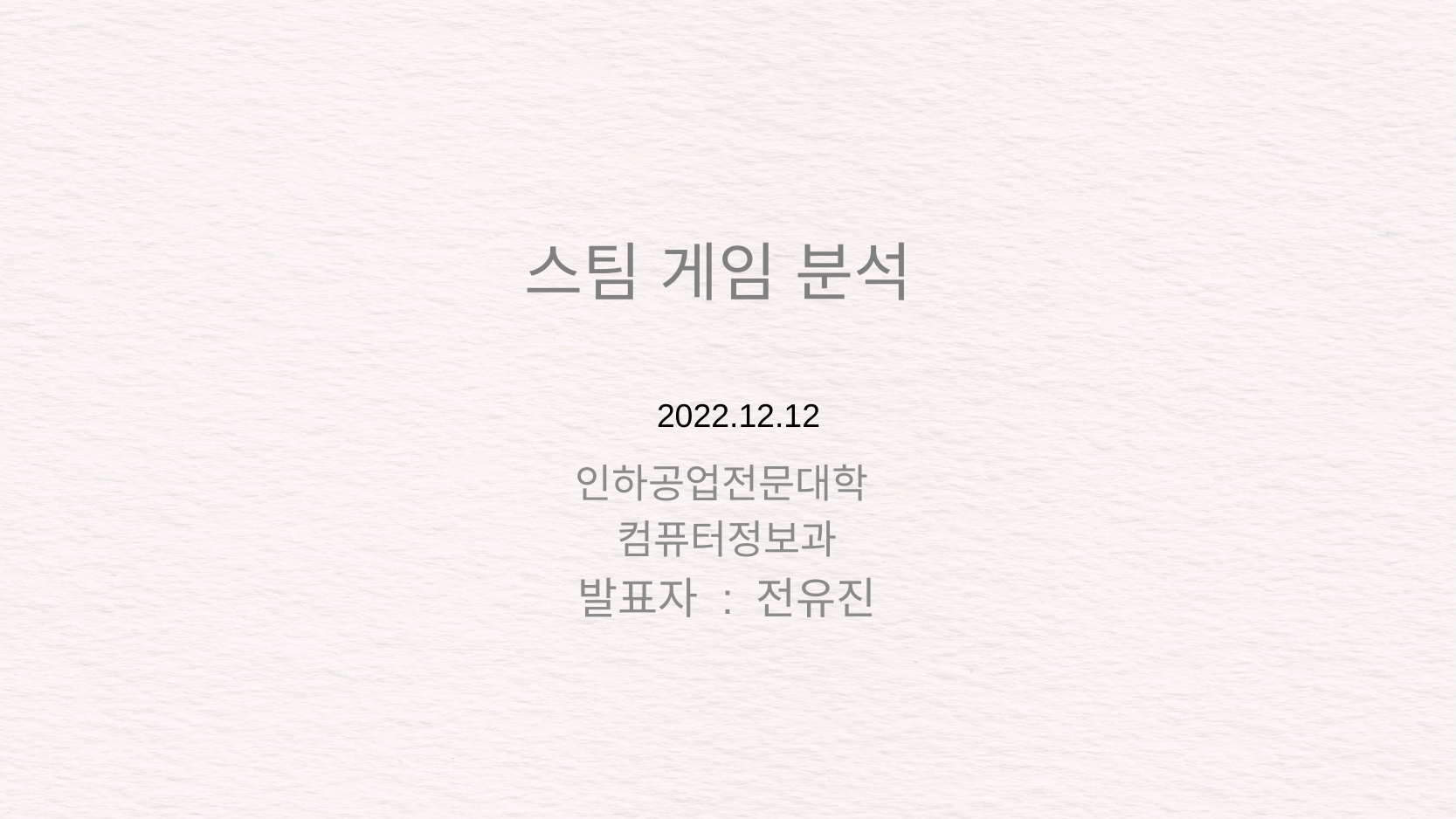

# 스팀 게임 분석
2022.12.12
인하공업전문대학
컴퓨터정보과
발표자 : 전유진